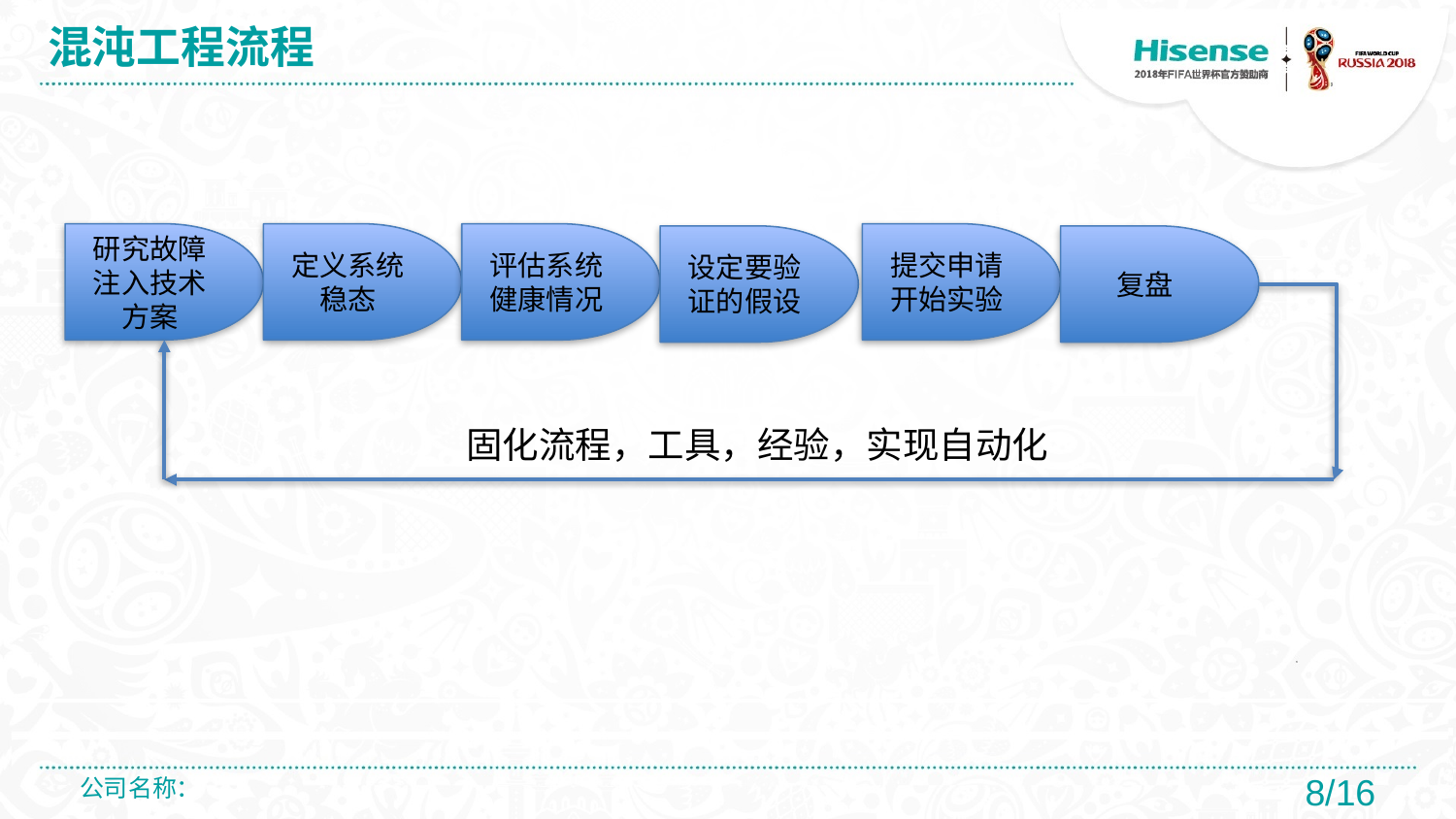

# 混沌工程流程
提交申请开始实验
评估系统健康情况
定义系统稳态
研究故障注入技术方案
复盘
设定要验证的假设
固化流程，工具，经验，实现自动化
公司名称：
8/16